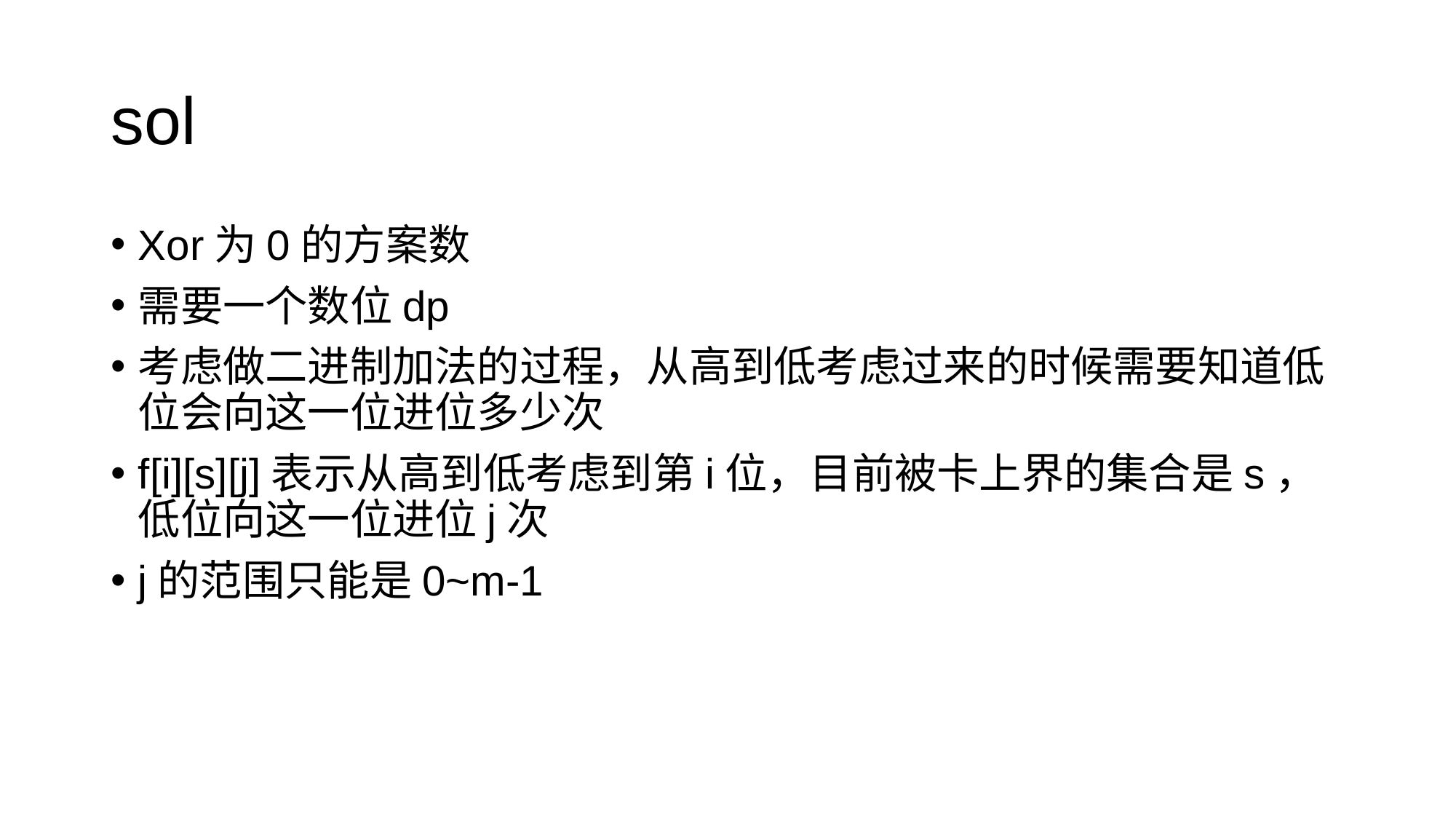

# sol
Xor为0的方案数
需要一个数位dp
考虑做二进制加法的过程，从高到低考虑过来的时候需要知道低位会向这一位进位多少次
f[i][s][j]表示从高到低考虑到第i位，目前被卡上界的集合是s，低位向这一位进位j次
j的范围只能是0~m-1